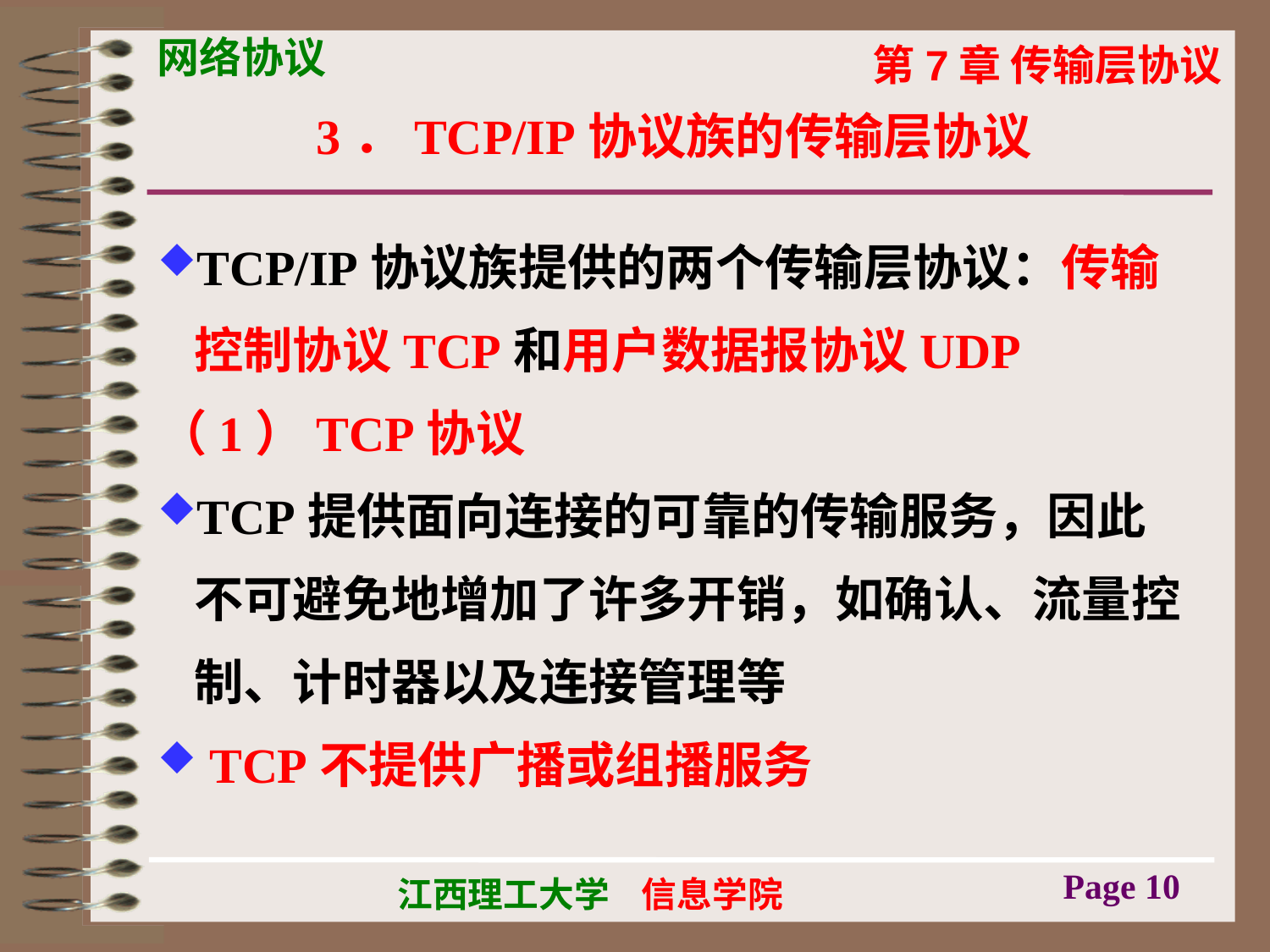

# 3．TCP/IP协议族的传输层协议
TCP/IP协议族提供的两个传输层协议：传输控制协议TCP和用户数据报协议UDP
（1）TCP协议
TCP提供面向连接的可靠的传输服务，因此不可避免地增加了许多开销，如确认、流量控制、计时器以及连接管理等
 TCP不提供广播或组播服务
Page 10